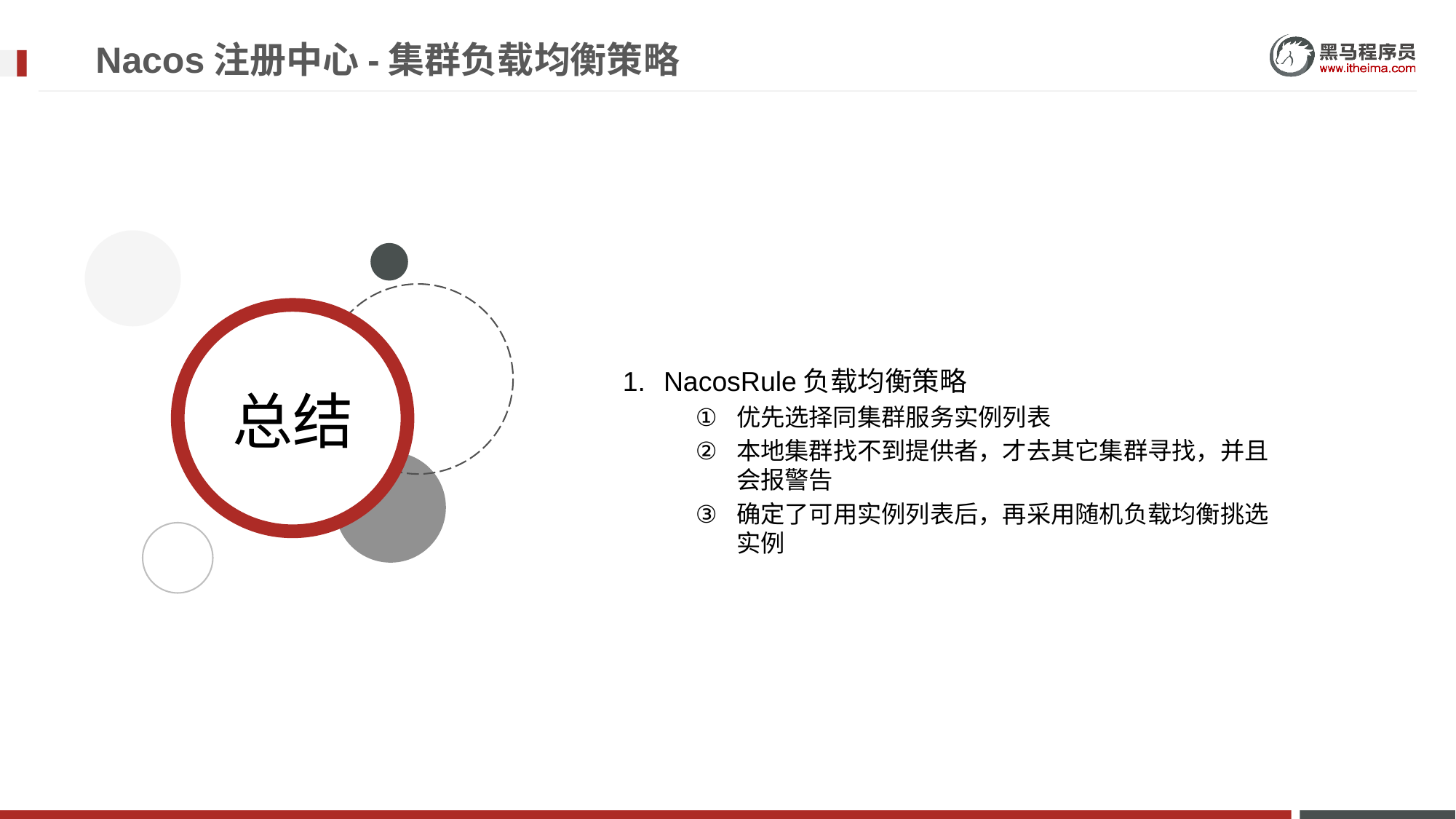

# Nacos注册中心-集群负载均衡策略
NacosRule负载均衡策略
优先选择同集群服务实例列表
本地集群找不到提供者，才去其它集群寻找，并且会报警告
确定了可用实例列表后，再采用随机负载均衡挑选实例